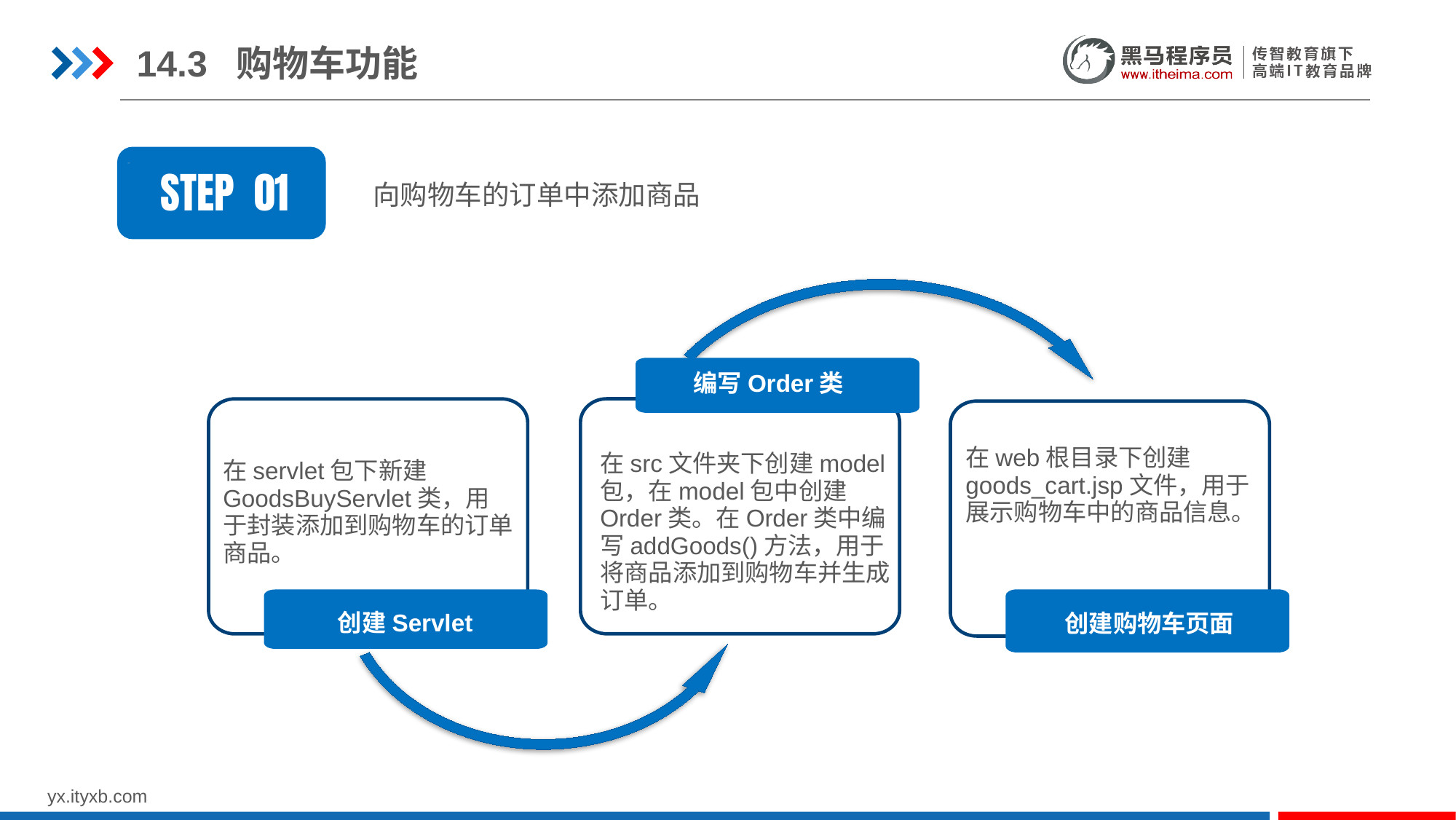

14.3  购物车功能

向购物车的订单中添加商品
STEP  01

编写Order类

在web根目录下创建goods_cart.jsp文件，用于展示购物车中的商品信息。
在src文件夹下创建model包，在model包中创建Order类。在Order类中编写addGoods()方法，用于将商品添加到购物车并生成订单。
在servlet包下新建GoodsBuyServlet类，用于封装添加到购物车的订单商品。

创建Servlet
创建购物车页面